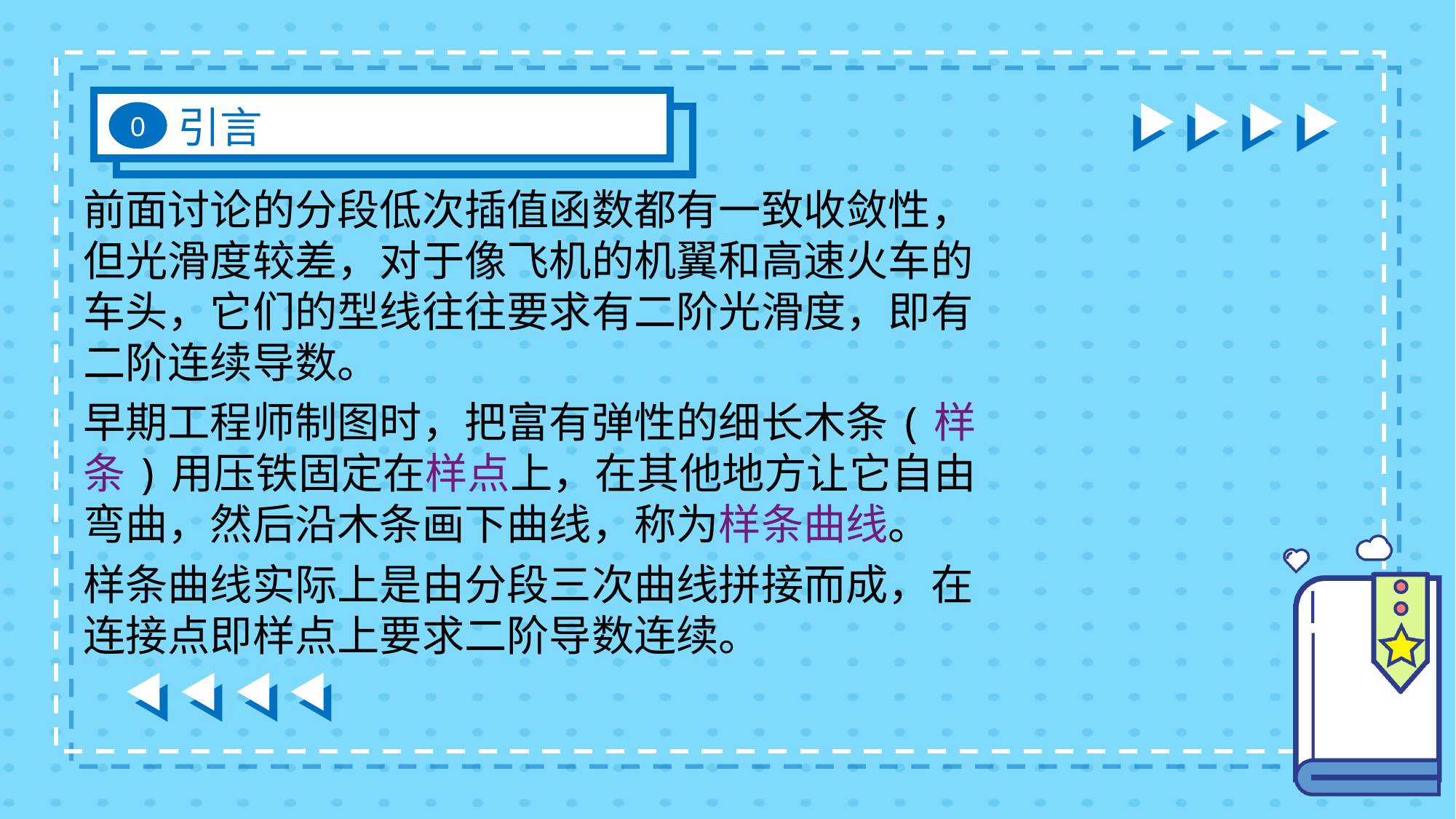

引言
0
前面讨论的分段低次插值函数都有一致收敛性，但光滑度较差，对于像飞机的机翼和高速火车的车头，它们的型线往往要求有二阶光滑度，即有二阶连续导数。
早期工程师制图时，把富有弹性的细长木条(样条)用压铁固定在样点上，在其他地方让它自由弯曲，然后沿木条画下曲线，称为样条曲线。
样条曲线实际上是由分段三次曲线拼接而成，在连接点即样点上要求二阶导数连续。